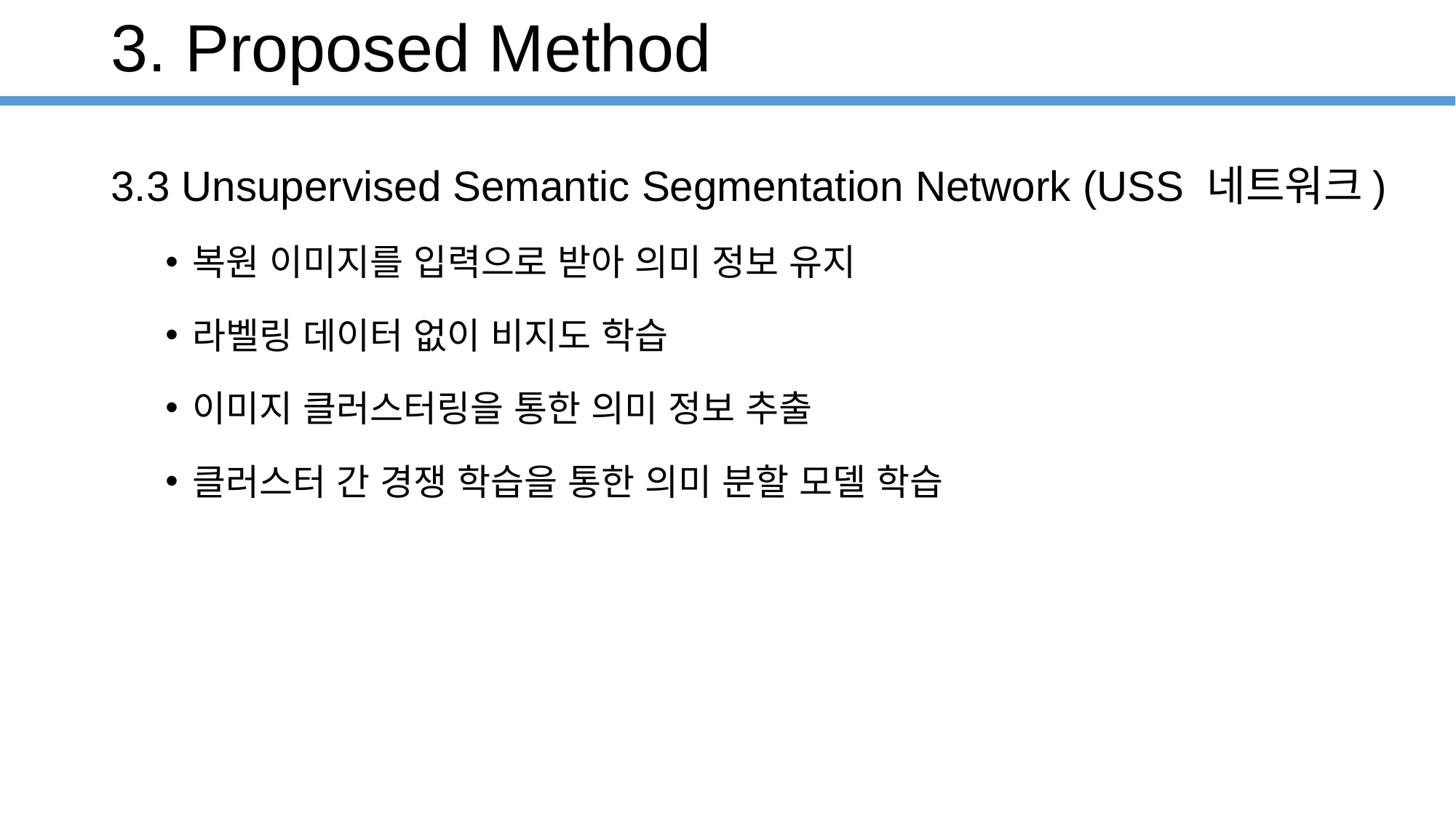

# 3. Proposed Method
3.3 Unsupervised Semantic Segmentation Network (USS 네트워크)
복원 이미지를 입력으로 받아 의미 정보 유지
라벨링 데이터 없이 비지도 학습
이미지 클러스터링을 통한 의미 정보 추출
클러스터 간 경쟁 학습을 통한 의미 분할 모델 학습